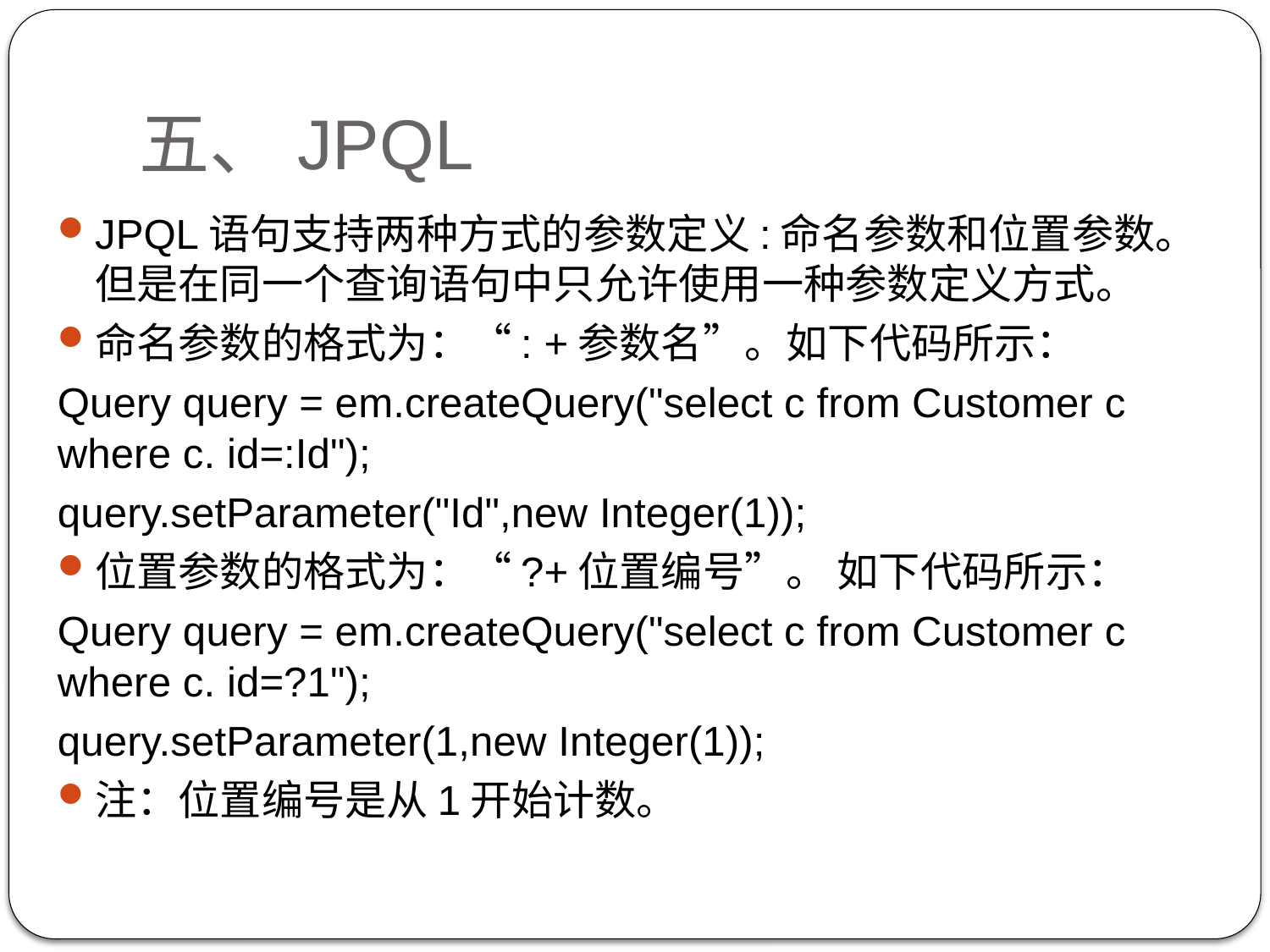

# 五、JPQL
JPQL语句支持两种方式的参数定义:命名参数和位置参数。但是在同一个查询语句中只允许使用一种参数定义方式。
命名参数的格式为：“: +参数名”。如下代码所示：
Query query = em.createQuery("select c from Customer c where c. id=:Id");
query.setParameter("Id",new Integer(1));
位置参数的格式为：“?+位置编号”。 如下代码所示：
Query query = em.createQuery("select c from Customer c where c. id=?1");
query.setParameter(1,new Integer(1));
注：位置编号是从1开始计数。